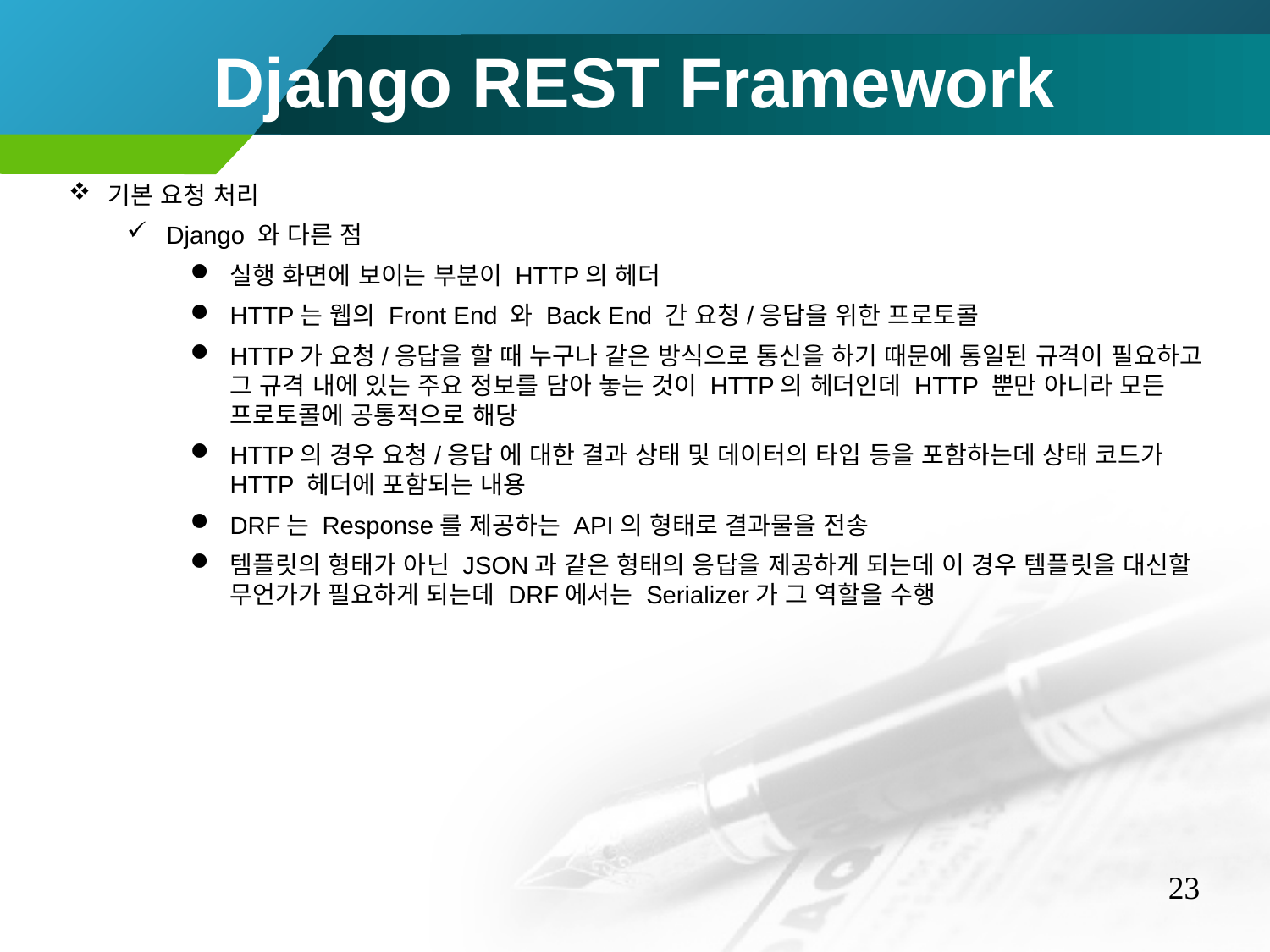

Django REST Framework
기본 요청 처리
Django 와 다른 점
실행 화면에 보이는 부분이 HTTP의 헤더
HTTP는 웹의 Front End 와 Back End 간 요청/응답을 위한 프로토콜
HTTP가 요청/응답을 할 때 누구나 같은 방식으로 통신을 하기 때문에 통일된 규격이 필요하고 그 규격 내에 있는 주요 정보를 담아 놓는 것이 HTTP의 헤더인데 HTTP 뿐만 아니라 모든 프로토콜에 공통적으로 해당
HTTP의 경우 요청/응답 에 대한 결과 상태 및 데이터의 타입 등을 포함하는데 상태 코드가 HTTP 헤더에 포함되는 내용
DRF는 Response를 제공하는 API의 형태로 결과물을 전송
템플릿의 형태가 아닌 JSON과 같은 형태의 응답을 제공하게 되는데 이 경우 템플릿을 대신할 무언가가 필요하게 되는데 DRF에서는 Serializer가 그 역할을 수행
23